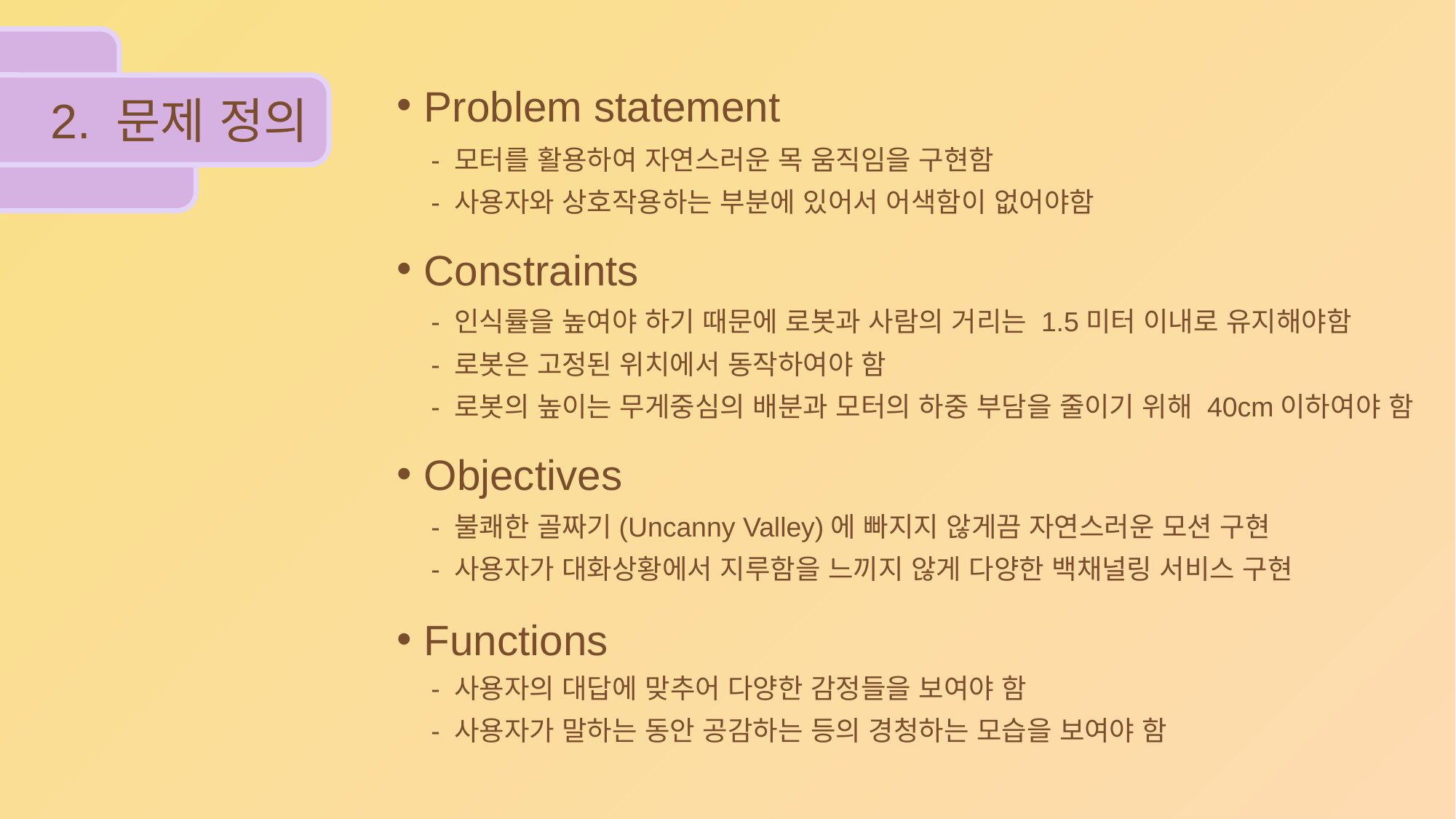

Problem statement

2. 문제 정의

- 모터를 활용하여 자연스러운 목 움직임을 구현함
- 사용자와 상호작용하는 부분에 있어서 어색함이 없어야함
Constraints
- 인식률을 높여야 하기 때문에 로봇과 사람의 거리는 1.5미터 이내로 유지해야함
- 로봇은 고정된 위치에서 동작하여야 함
- 로봇의 높이는 무게중심의 배분과 모터의 하중 부담을 줄이기 위해 40cm이하여야 함
Objectives
- 불쾌한 골짜기(Uncanny Valley)에 빠지지 않게끔 자연스러운 모션 구현
- 사용자가 대화상황에서 지루함을 느끼지 않게 다양한 백채널링 서비스 구현
Functions
- 사용자의 대답에 맞추어 다양한 감정들을 보여야 함
- 사용자가 말하는 동안 공감하는 등의 경청하는 모습을 보여야 함